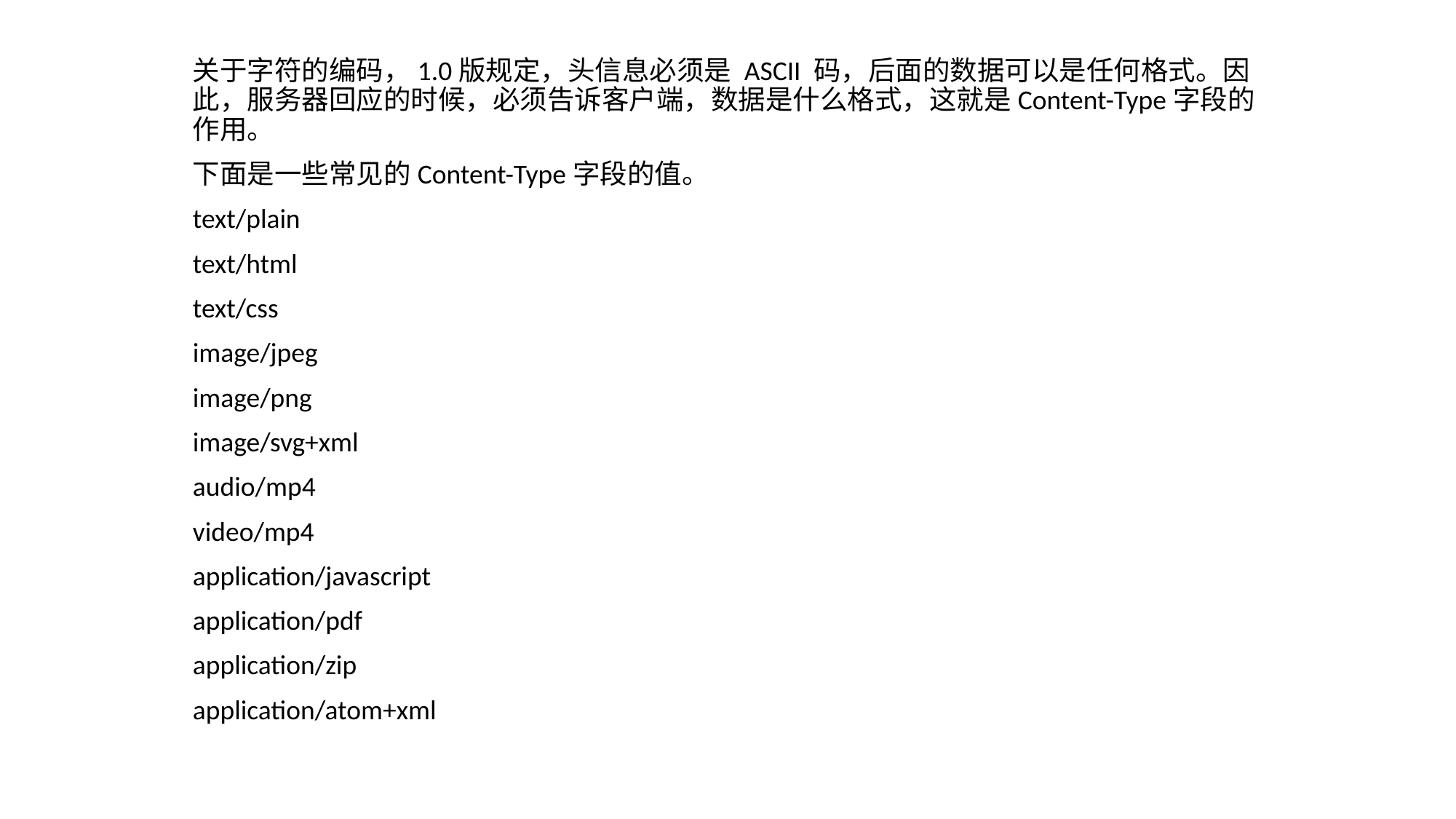

关于字符的编码，1.0版规定，头信息必须是 ASCII 码，后面的数据可以是任何格式。因此，服务器回应的时候，必须告诉客户端，数据是什么格式，这就是Content-Type字段的作用。
下面是一些常见的Content-Type字段的值。
text/plain
text/html
text/css
image/jpeg
image/png
image/svg+xml
audio/mp4
video/mp4
application/javascript
application/pdf
application/zip
application/atom+xml